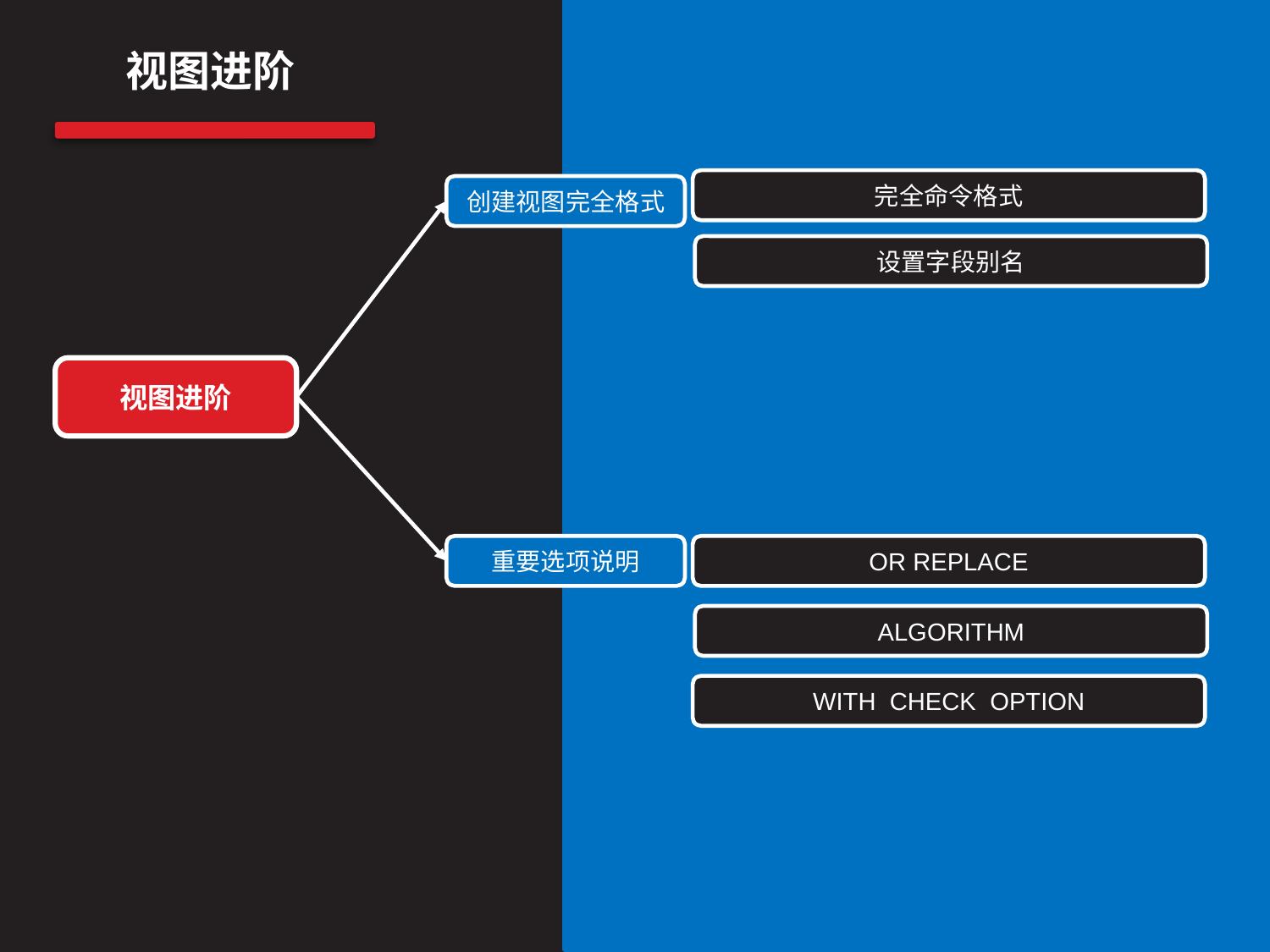

视图进阶

完全命令格式
创建视图完全格式
设置字段别名
视图进阶
重要选项说明
OR REPLACE
ALGORITHM
WITH  CHECK  OPTION